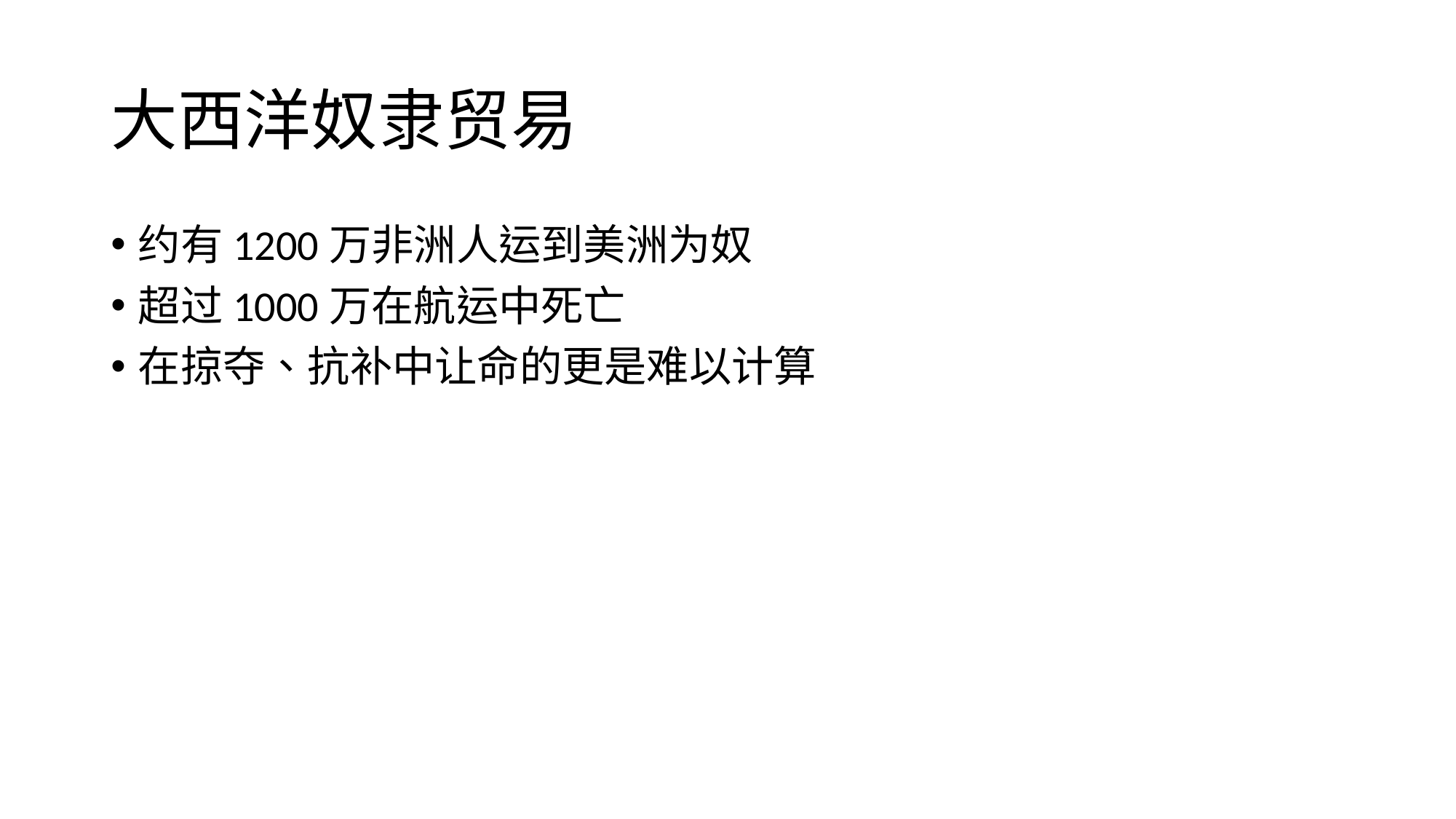

# 大西洋奴隶贸易
约有1200万非洲人运到美洲为奴
超过1000万在航运中死亡
在掠夺、抗补中让命的更是难以计算